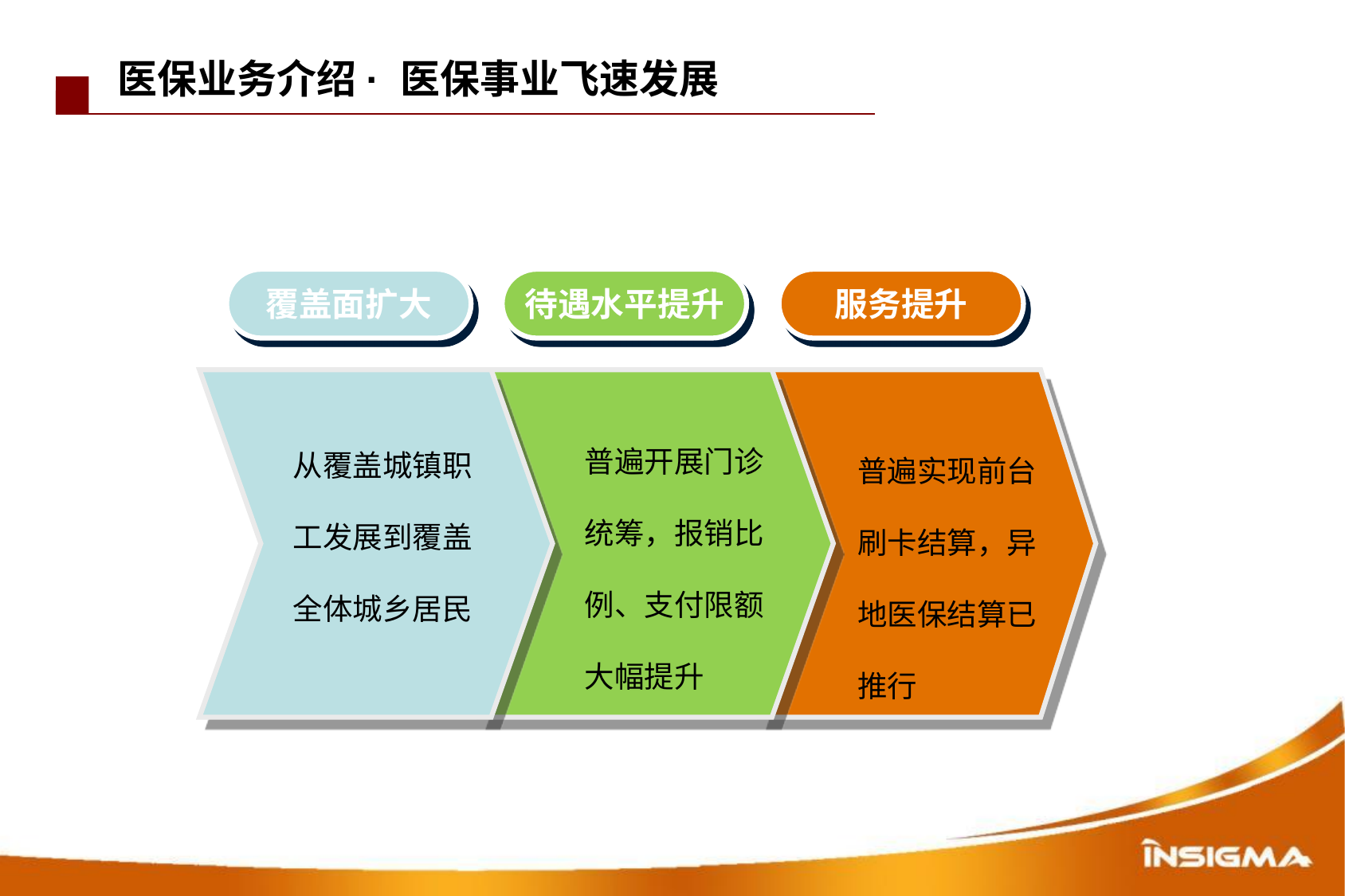

医保业务介绍· 医保事业飞速发展

覆盖面扩大
待遇水平提升
服务提升

普遍开展门诊统筹，报销比例、支付限额大幅提升
从覆盖城镇职工发展到覆盖全体城乡居民
普遍实现前台刷卡结算，异地医保结算已推行